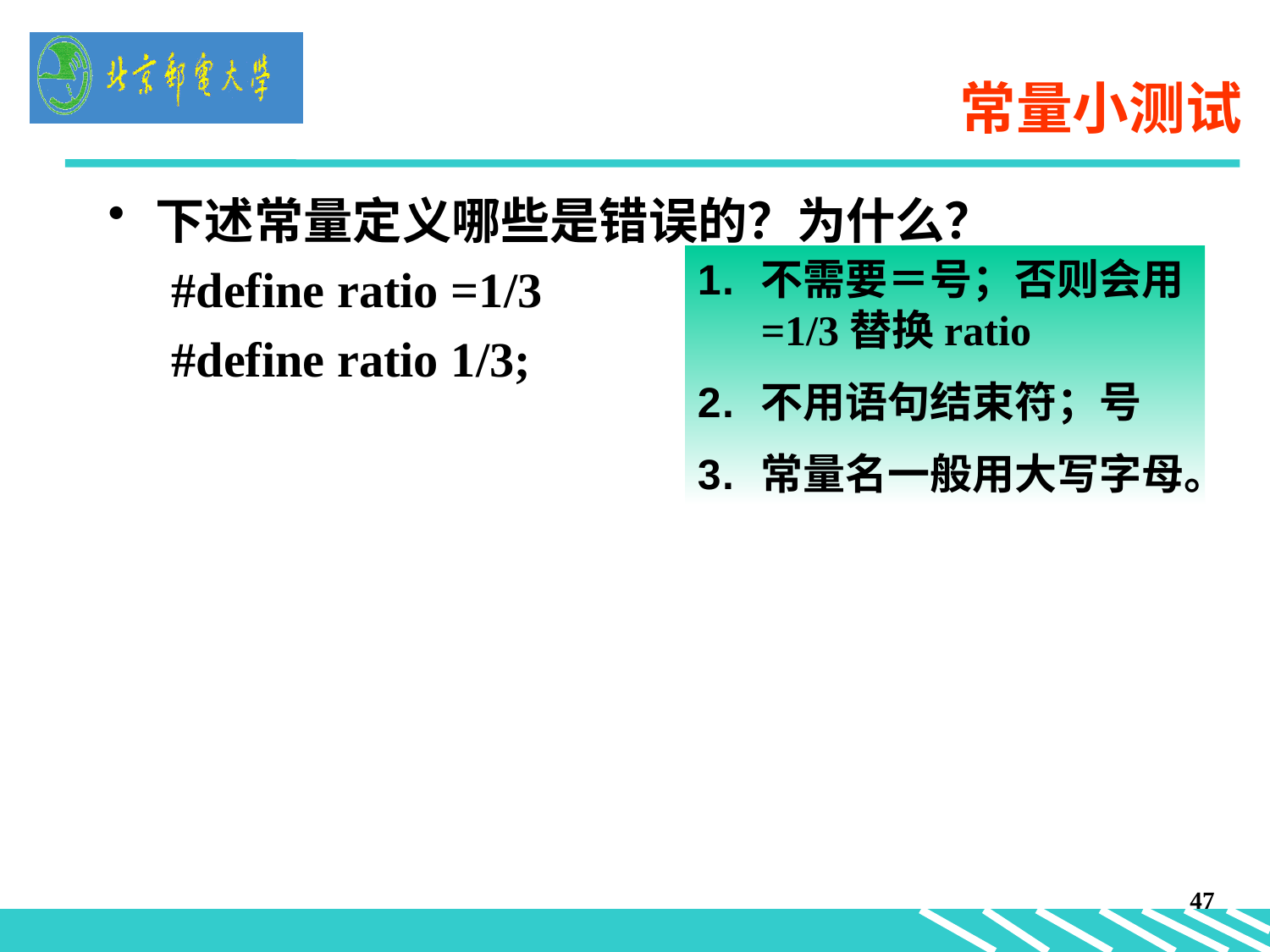

# 常量小测试
下述常量定义哪些是错误的？为什么？
#define ratio =1/3
#define ratio 1/3;

不需要＝号；否则会用=1/3替换ratio
不用语句结束符；号
常量名一般用大写字母。
47